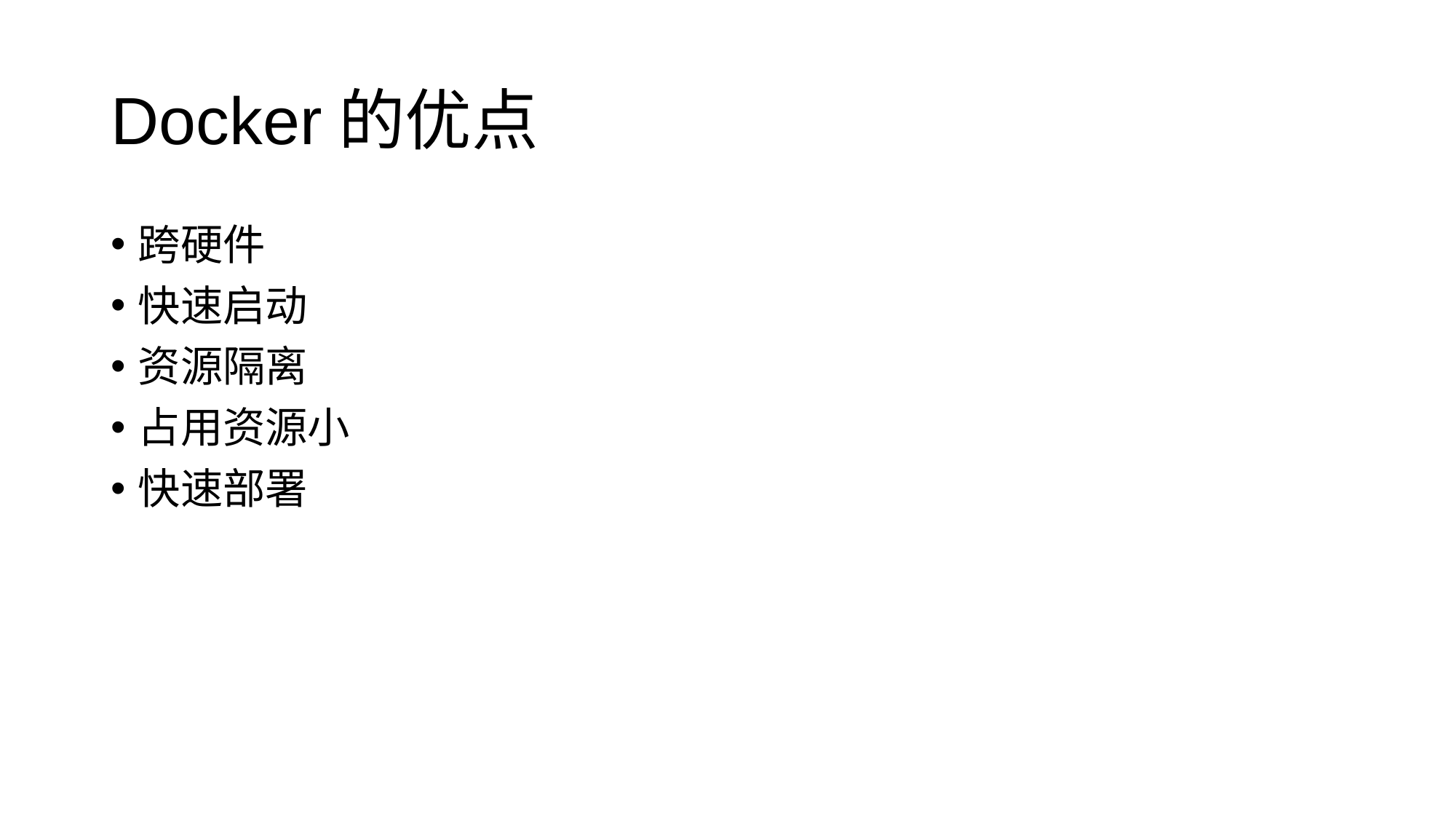

# Docker的优点
跨硬件
快速启动
资源隔离
占用资源小
快速部署